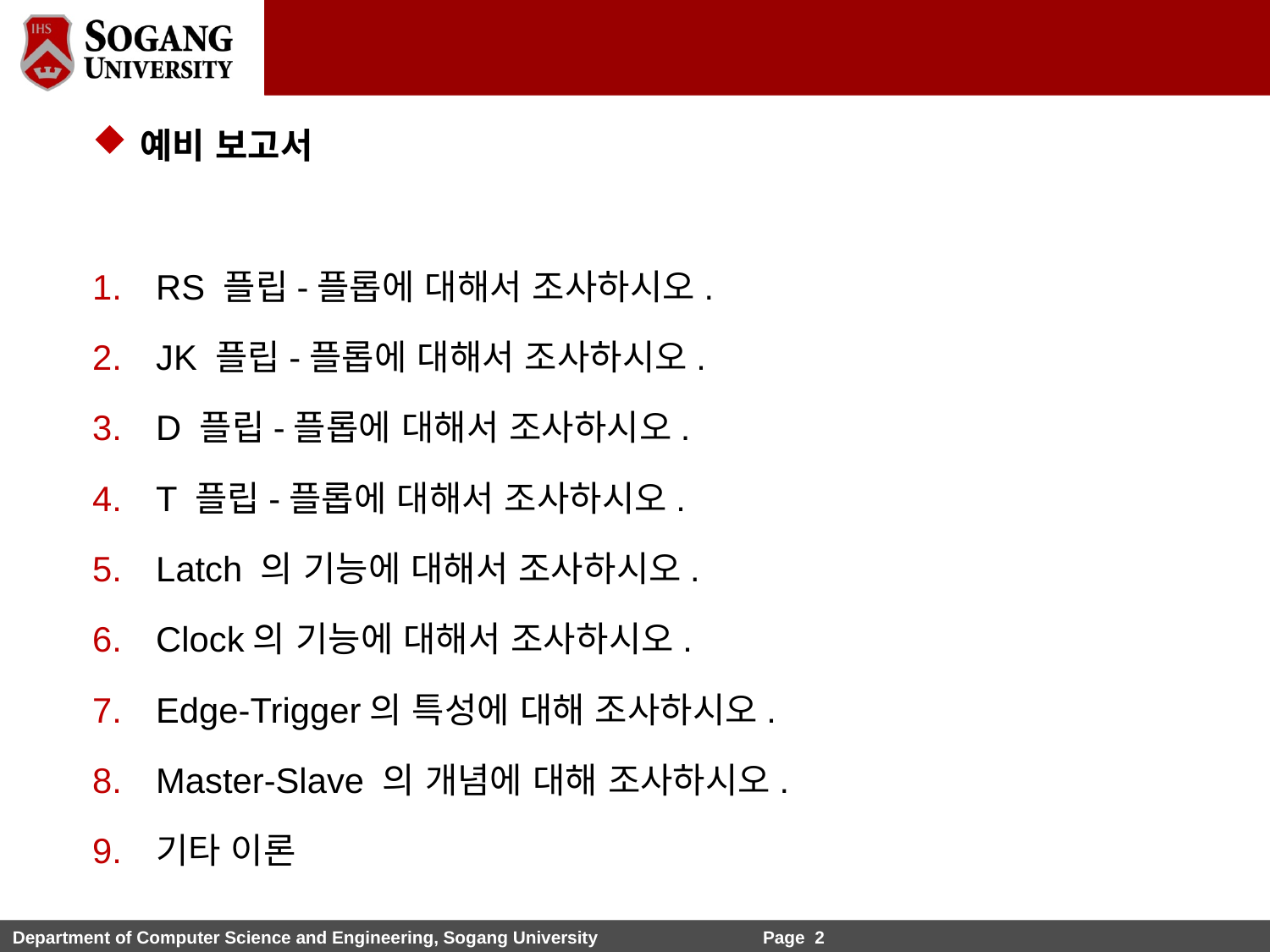

예비 보고서

RS 플립-플롭에 대해서 조사하시오.
JK 플립-플롭에 대해서 조사하시오.
D 플립-플롭에 대해서 조사하시오.
T 플립-플롭에 대해서 조사하시오.
Latch 의 기능에 대해서 조사하시오.
Clock의 기능에 대해서 조사하시오.
Edge-Trigger의 특성에 대해 조사하시오.
Master-Slave 의 개념에 대해 조사하시오.
기타 이론